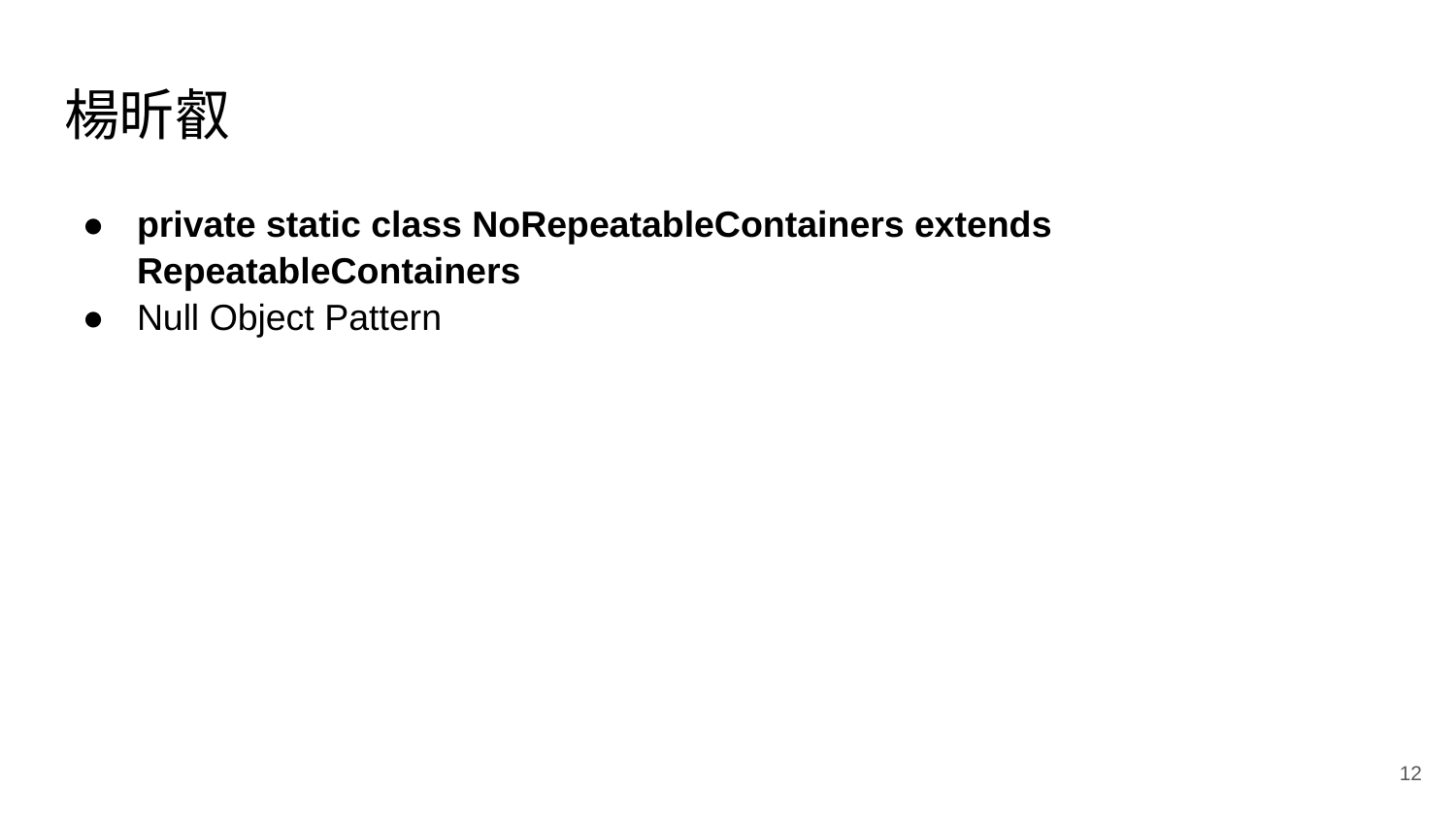

# 楊昕叡

private static class NoRepeatableContainers extends RepeatableContainers
Null Object Pattern
12